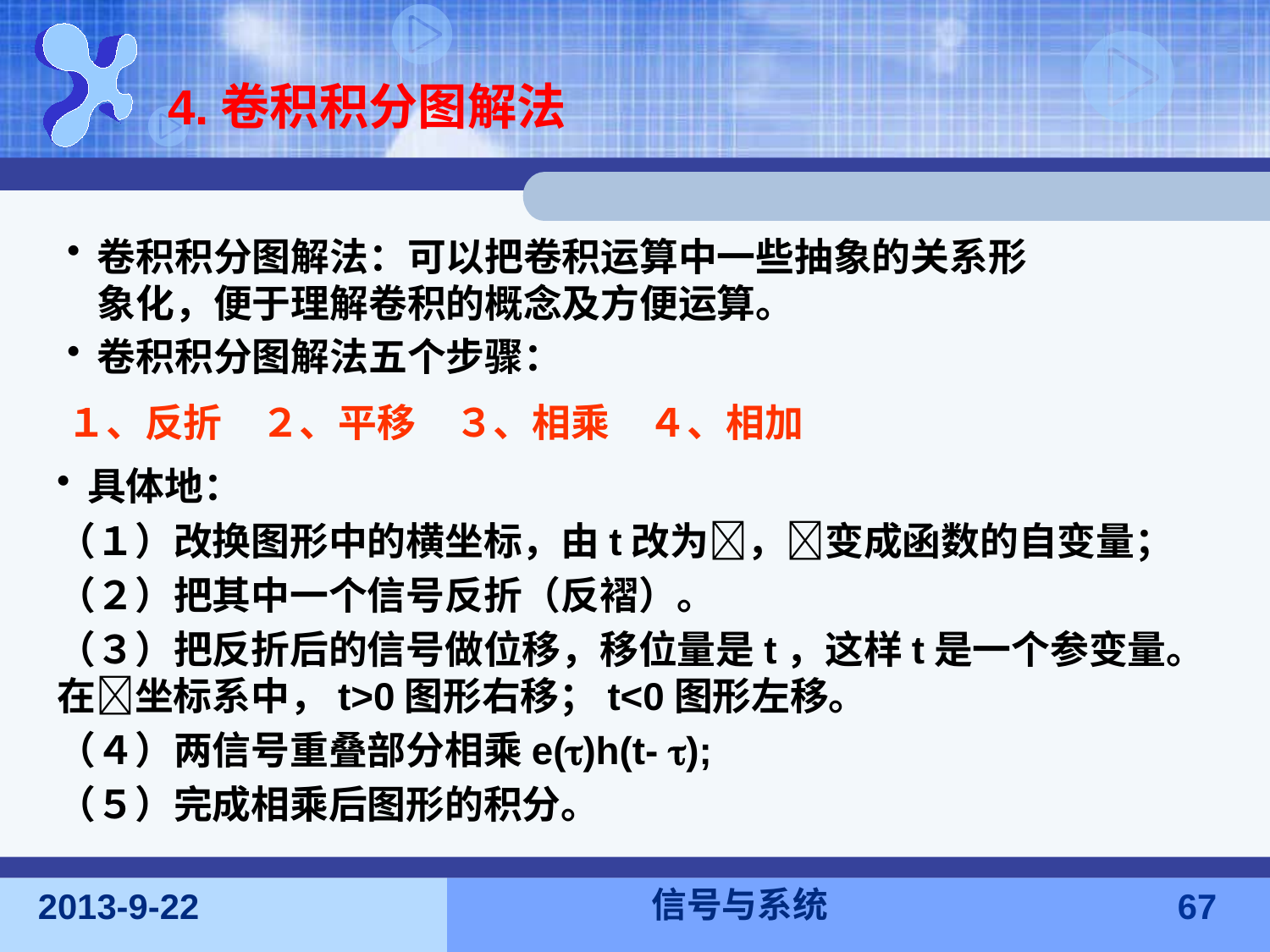

4.卷积积分图解法
卷积积分图解法：可以把卷积运算中一些抽象的关系形象化，便于理解卷积的概念及方便运算。
卷积积分图解法五个步骤：
１、反折　２、平移　３、相乘　４、相加
具体地：
（１）改换图形中的横坐标，由t改为τ，τ变成函数的自变量；
（２）把其中一个信号反折（反褶）。
（３）把反折后的信号做位移，移位量是t，这样t是一个参变量。在τ坐标系中，t>0图形右移；t<0图形左移。
（４）两信号重叠部分相乘e(τ)h(t- τ);
（５）完成相乘后图形的积分。
信号与系统
2013-9-22
67